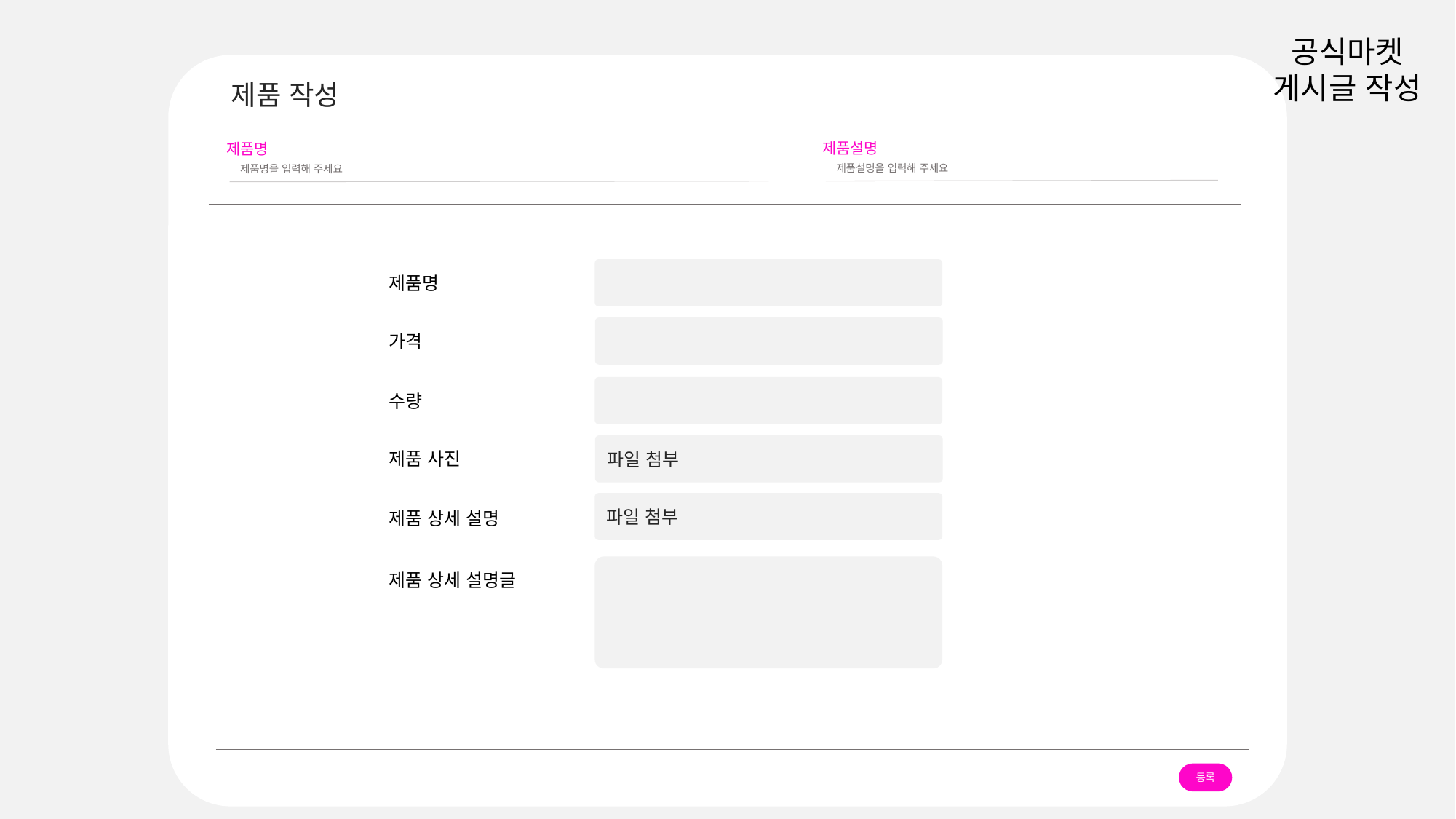

공식마켓
게시글 작성

 제품 작성
제품설명
제품설명을 입력해 주세요
제품명
제품명을 입력해 주세요

제품명

가격

수량
파일 첨부
제품 사진
파일 첨부
제품 상세 설명

제품 상세 설명글
등록